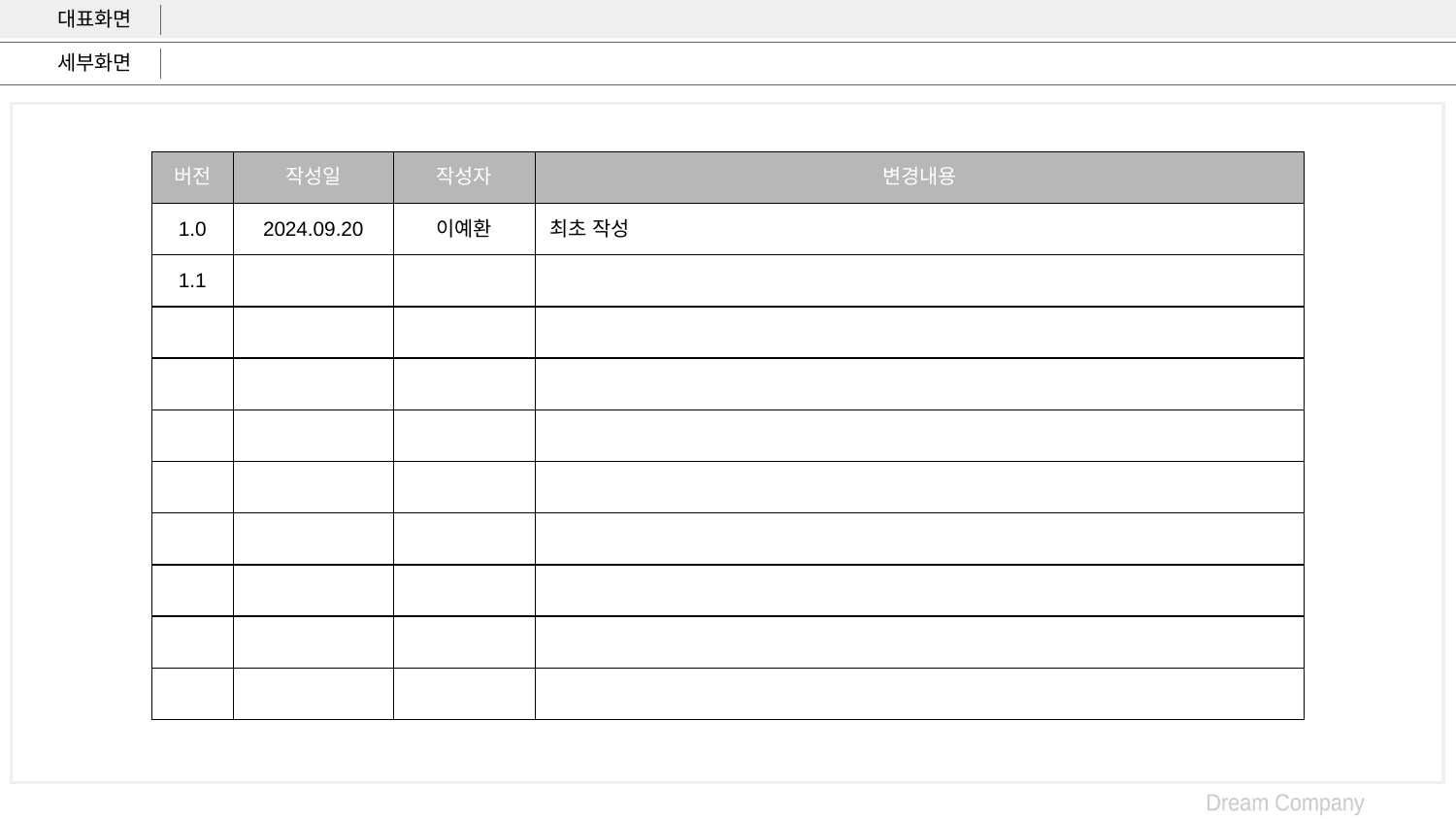

#

| 버전 | 작성일 | 작성자 | 변경내용 |
| --- | --- | --- | --- |
| 1.0 | 2024.09.20 | 이예환 | 최초 작성 |
| 1.1 |  |  |  |
|  |  |  |  |
|  |  |  |  |
|  |  |  |  |
|  |  |  |  |
|  |  |  |  |
|  |  |  |  |
|  |  |  |  |
|  |  |  |  |